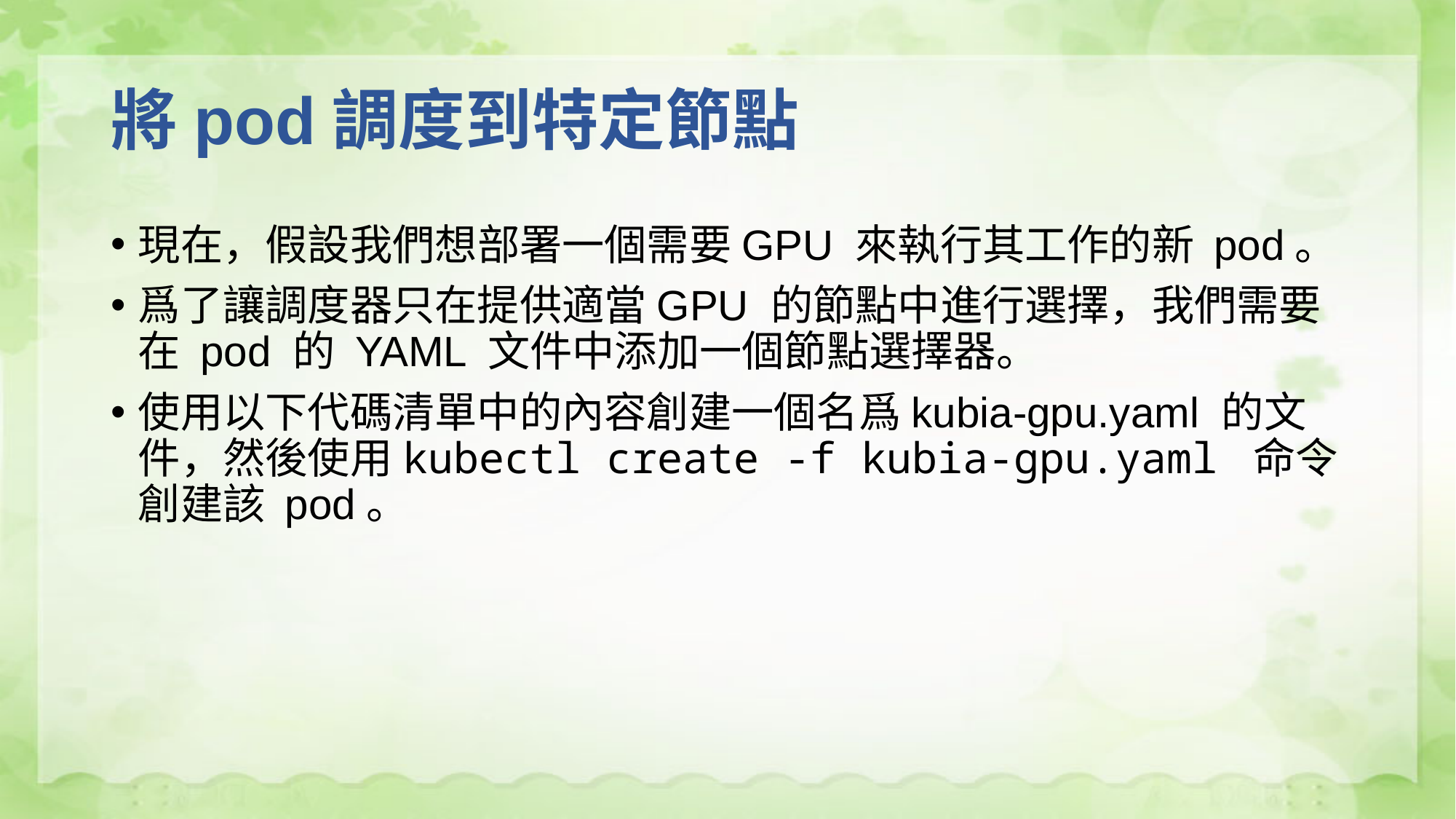

# 將pod調度到特定節點
現在，假設我們想部署一個需要GPU 來執行其工作的新 pod。
爲了讓調度器只在提供適當GPU 的節點中進行選擇，我們需要在 pod 的 YAML 文件中添加一個節點選擇器。
使用以下代碼清單中的內容創建一個名爲kubia-gpu.yaml 的文件，然後使用kubectl create -f kubia-gpu.yaml 命令創建該 pod。